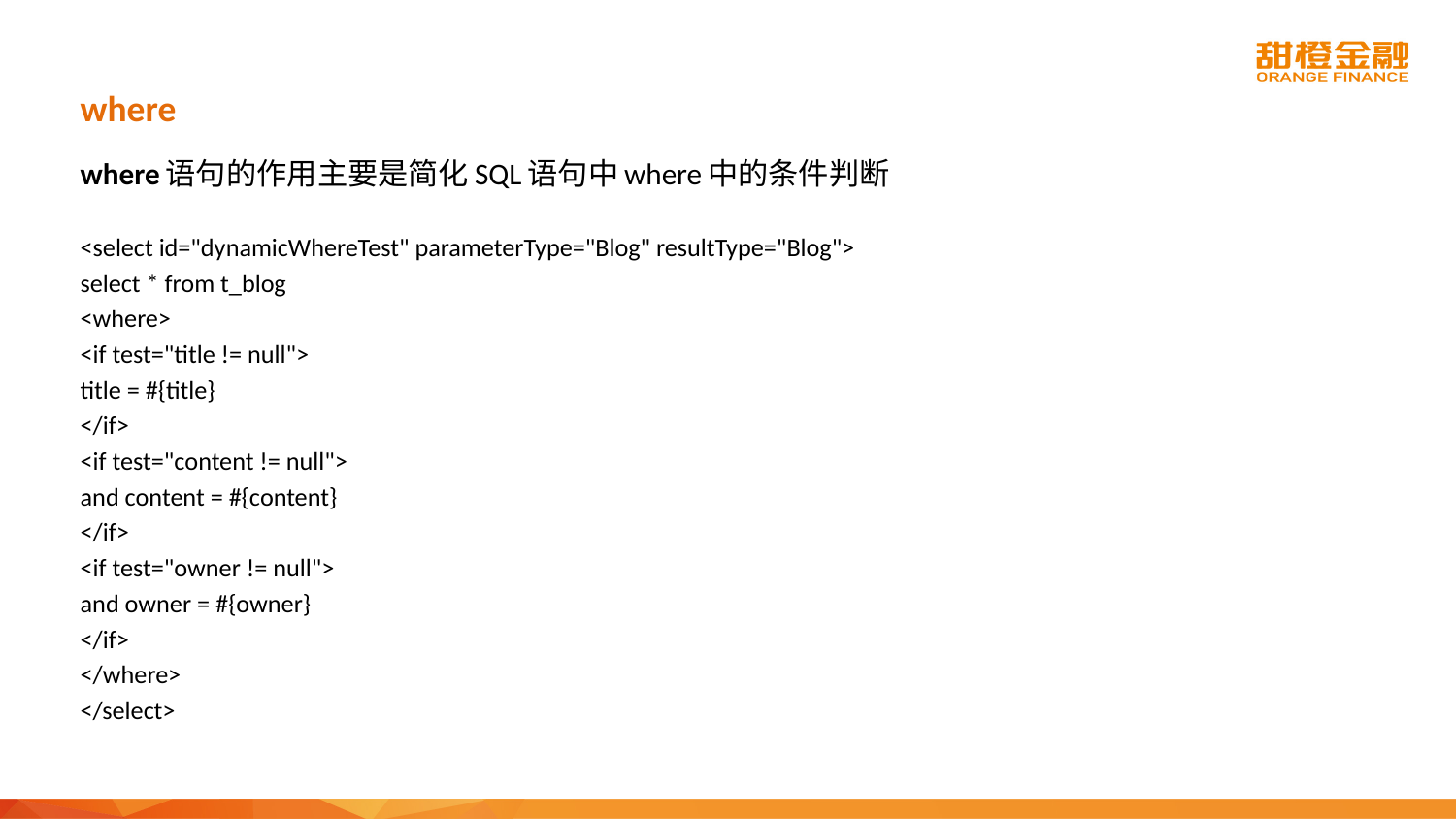

where
where语句的作用主要是简化SQL语句中where中的条件判断

<select id="dynamicWhereTest" parameterType="Blog" resultType="Blog">
select * from t_blog
<where>
<if test="title != null">
title = #{title}
</if>
<if test="content != null">
and content = #{content}
</if>
<if test="owner != null">
and owner = #{owner}
</if>
</where>
</select>